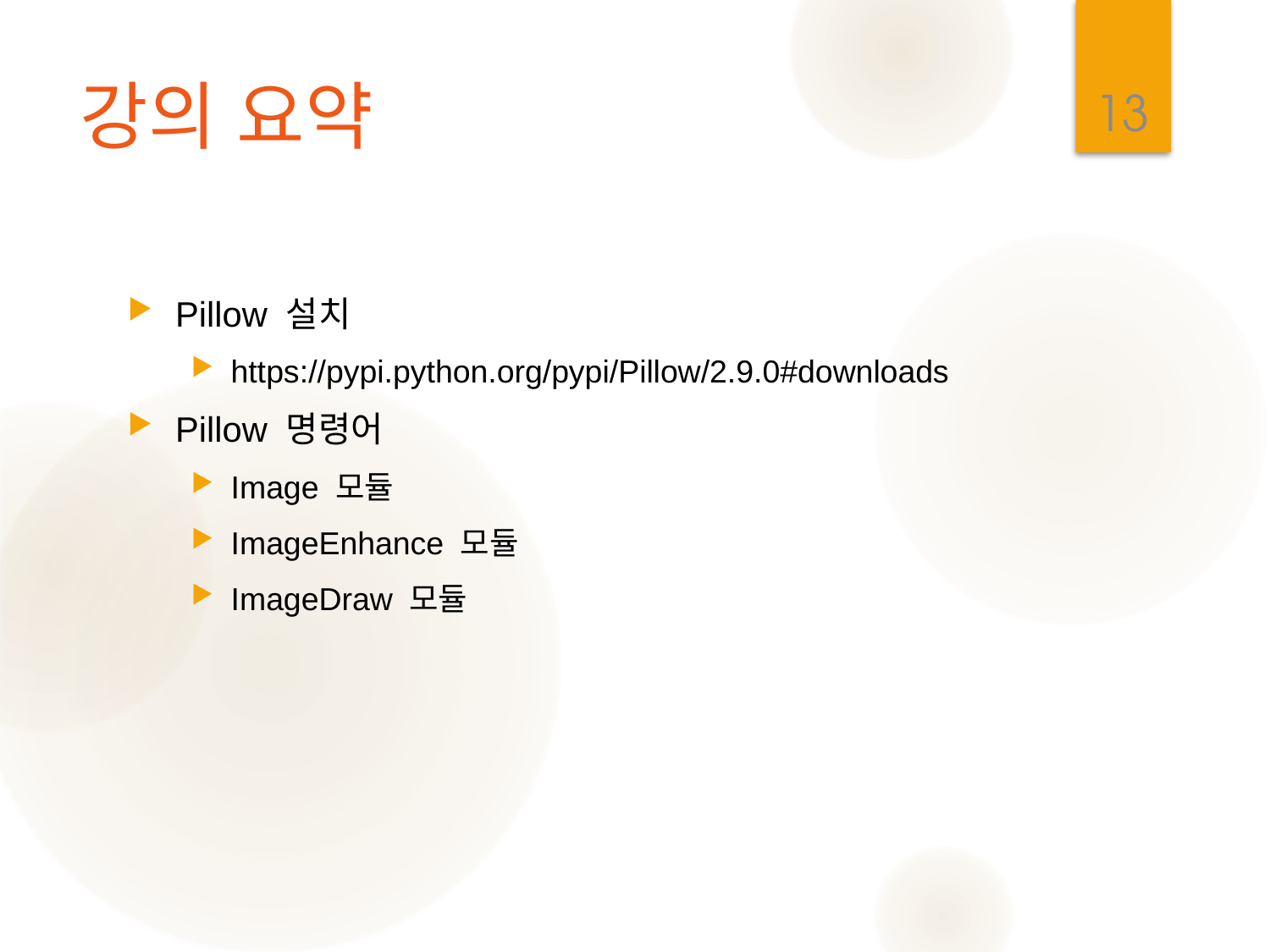

13
# 강의 요약
Pillow 설치
https://pypi.python.org/pypi/Pillow/2.9.0#downloads
Pillow 명령어
Image 모듈
ImageEnhance 모듈
ImageDraw 모듈